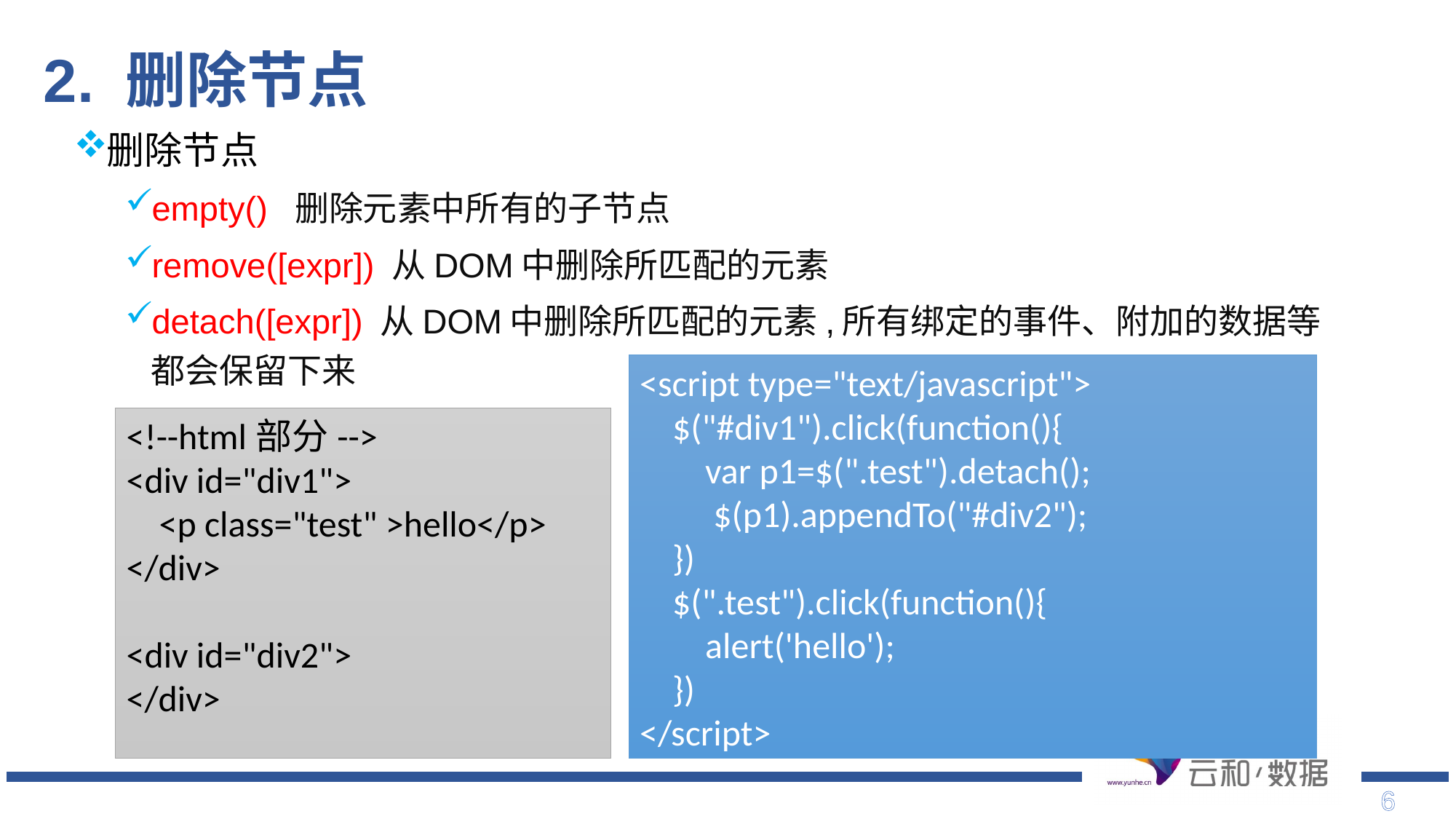

# 2. 删除节点
删除节点
empty()  删除元素中所有的子节点
remove([expr]) 从DOM中删除所匹配的元素
detach([expr]) 从DOM中删除所匹配的元素,所有绑定的事件、附加的数据等都会保留下来

<script type="text/javascript">
    $("#div1").click(function(){
        var p1=$(".test").detach();
         $(p1).appendTo("#div2");
    })
    $(".test").click(function(){
        alert('hello');
    })
</script>
<!--html部分-->
<div id="div1">
    <p class="test" >hello</p>
</div>

<div id="div2">
</div>